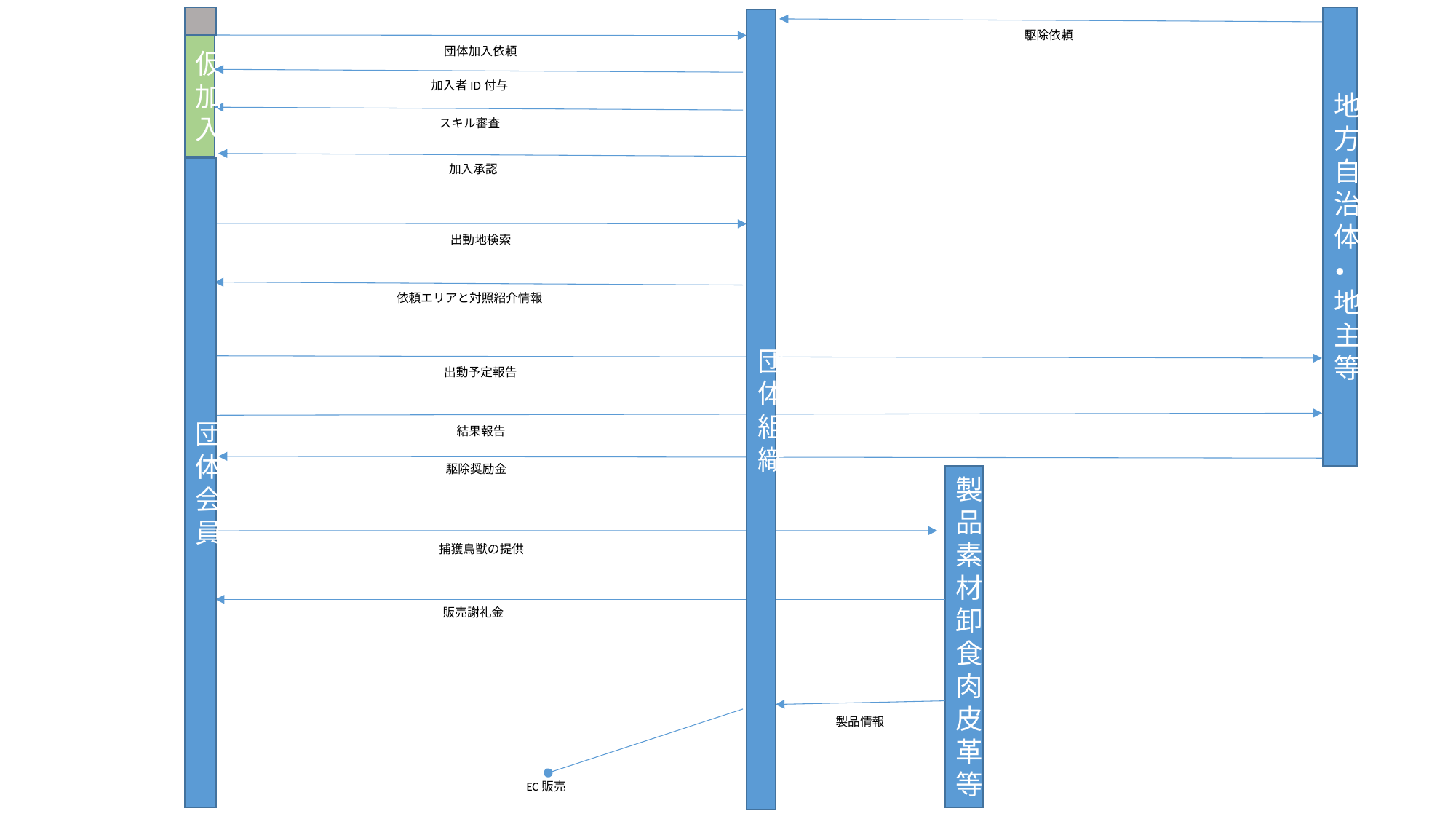

地方自治体・地主等
団体組織
駆除依頼
仮加入
団体加入依頼
加入者ID付与
スキル審査
加入承認
団体会員
出動地検索
依頼エリアと対照紹介情報
出動予定報告
結果報告
駆除奨励金
製品素材卸
食肉皮革等
捕獲鳥獣の提供
販売謝礼金
製品情報
EC販売